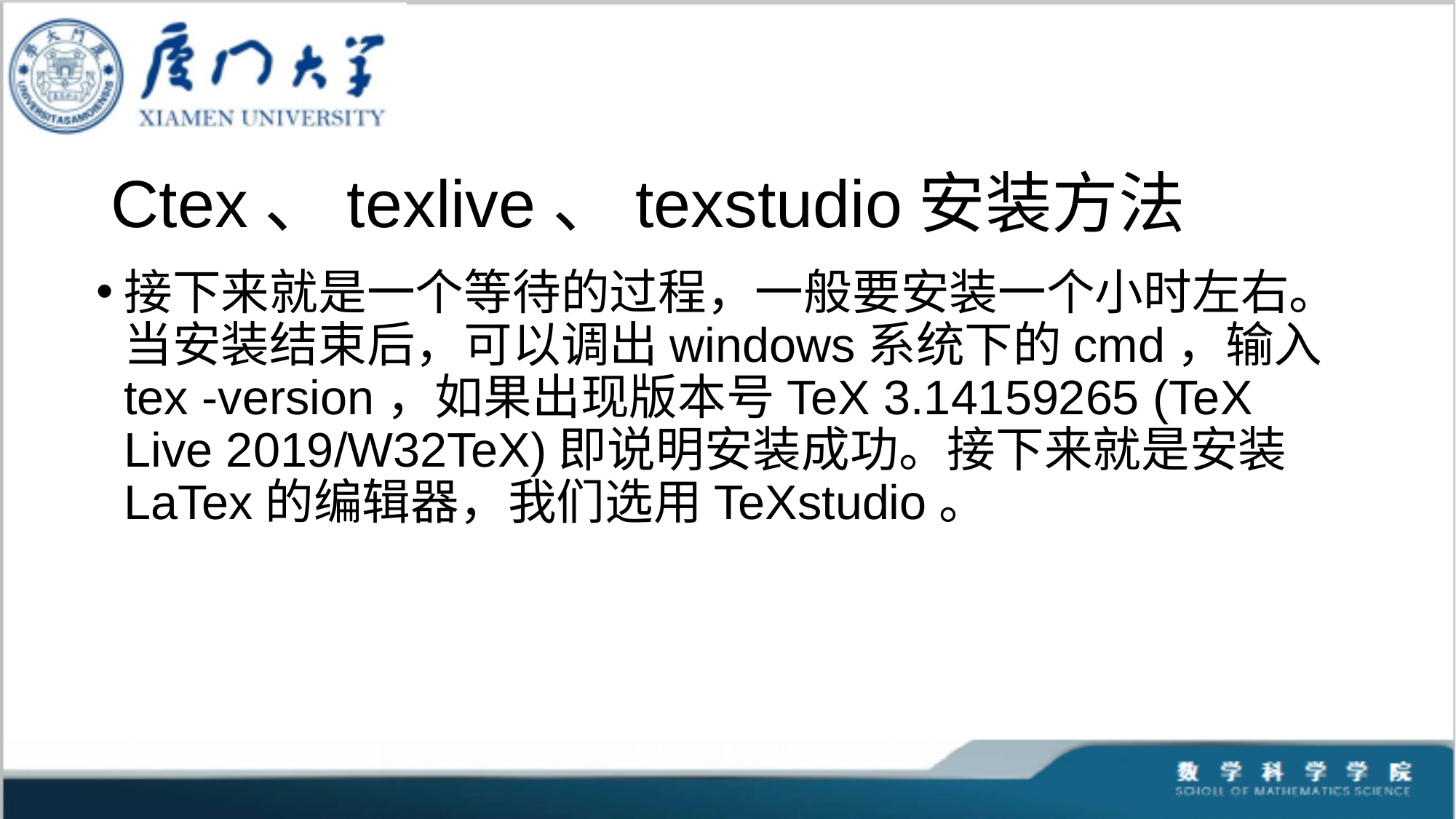

# Ctex、texlive、texstudio安装方法
接下来就是一个等待的过程，一般要安装一个小时左右。当安装结束后，可以调出windows系统下的cmd，输入tex -version，如果出现版本号TeX 3.14159265 (TeX Live 2019/W32TeX)即说明安装成功。接下来就是安装LaTex的编辑器，我们选用TeXstudio。